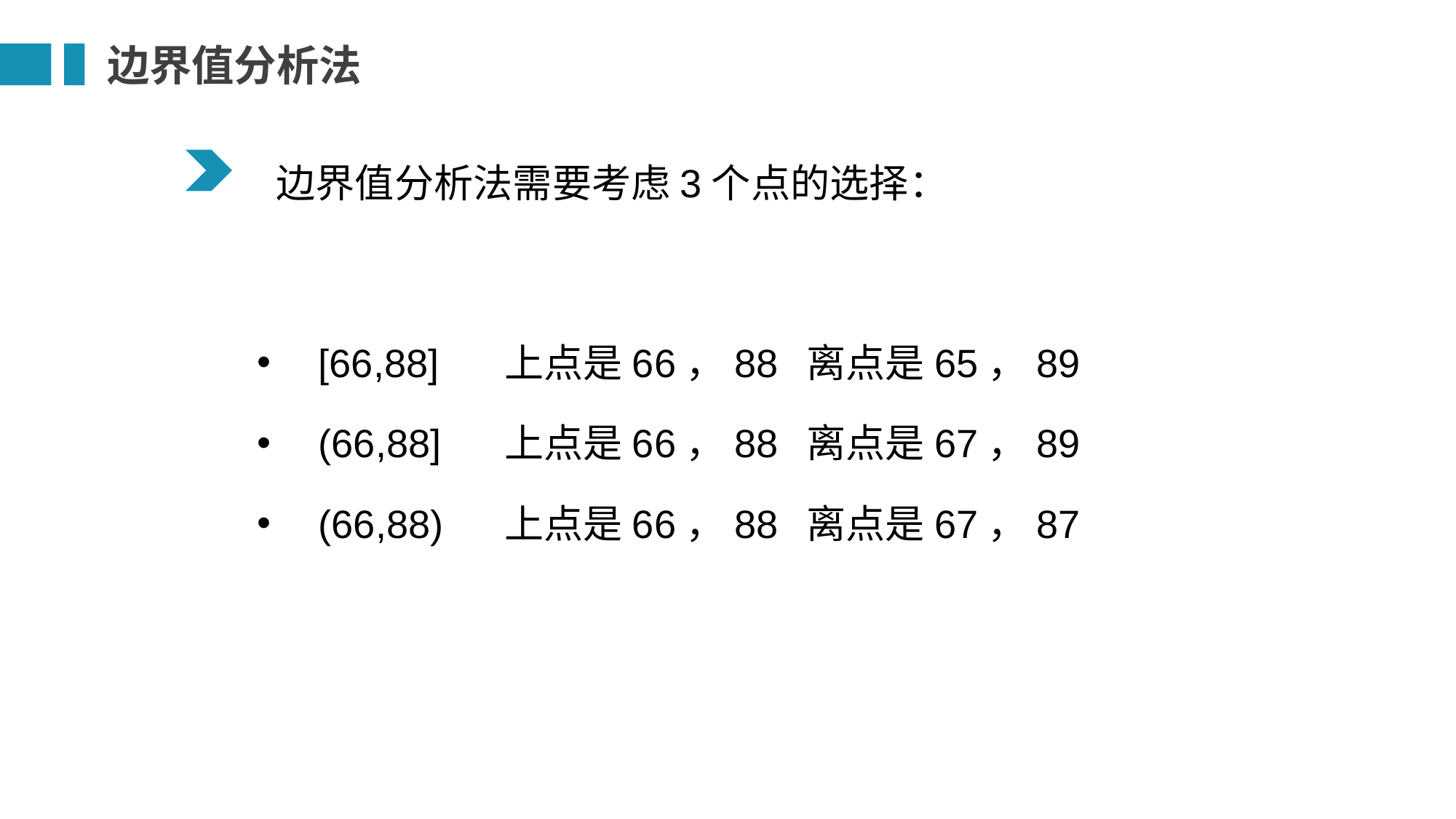

边界值分析法

边界值分析法需要考虑3个点的选择：

[66,88]
(66,88]
(66,88)
上点是66，88
上点是66，88
上点是66，88
离点是65，89
离点是67，89
离点是67，87
152